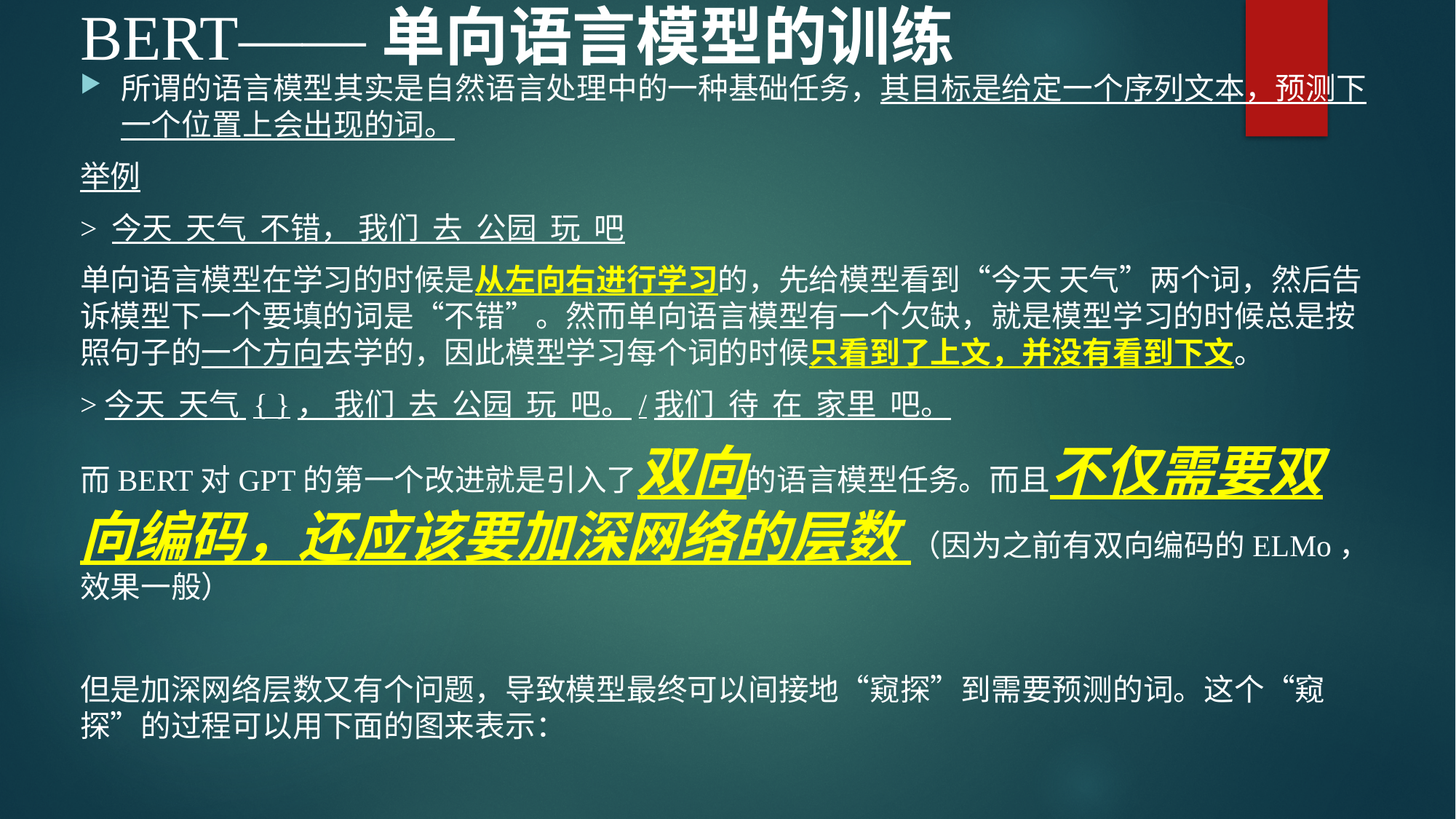

# BERT——单向语言模型的训练
所谓的语言模型其实是自然语言处理中的一种基础任务，其目标是给定一个序列文本，预测下一个位置上会出现的词。
举例
> 今天  天气  不错， 我们  去  公园  玩  吧
单向语言模型在学习的时候是从左向右进行学习的，先给模型看到“今天 天气”两个词，然后告诉模型下一个要填的词是“不错”。然而单向语言模型有一个欠缺，就是模型学习的时候总是按照句子的一个方向去学的，因此模型学习每个词的时候只看到了上文，并没有看到下文。
>今天  天气 { }， 我们  去  公园  玩  吧。/我们  待  在  家里  吧。
而BERT对GPT的第一个改进就是引入了双向的语言模型任务。而且不仅需要双向编码，还应该要加深网络的层数 （因为之前有双向编码的ELMo，效果一般）

但是加深网络层数又有个问题，导致模型最终可以间接地“窥探”到需要预测的词。这个“窥探”的过程可以用下面的图来表示：